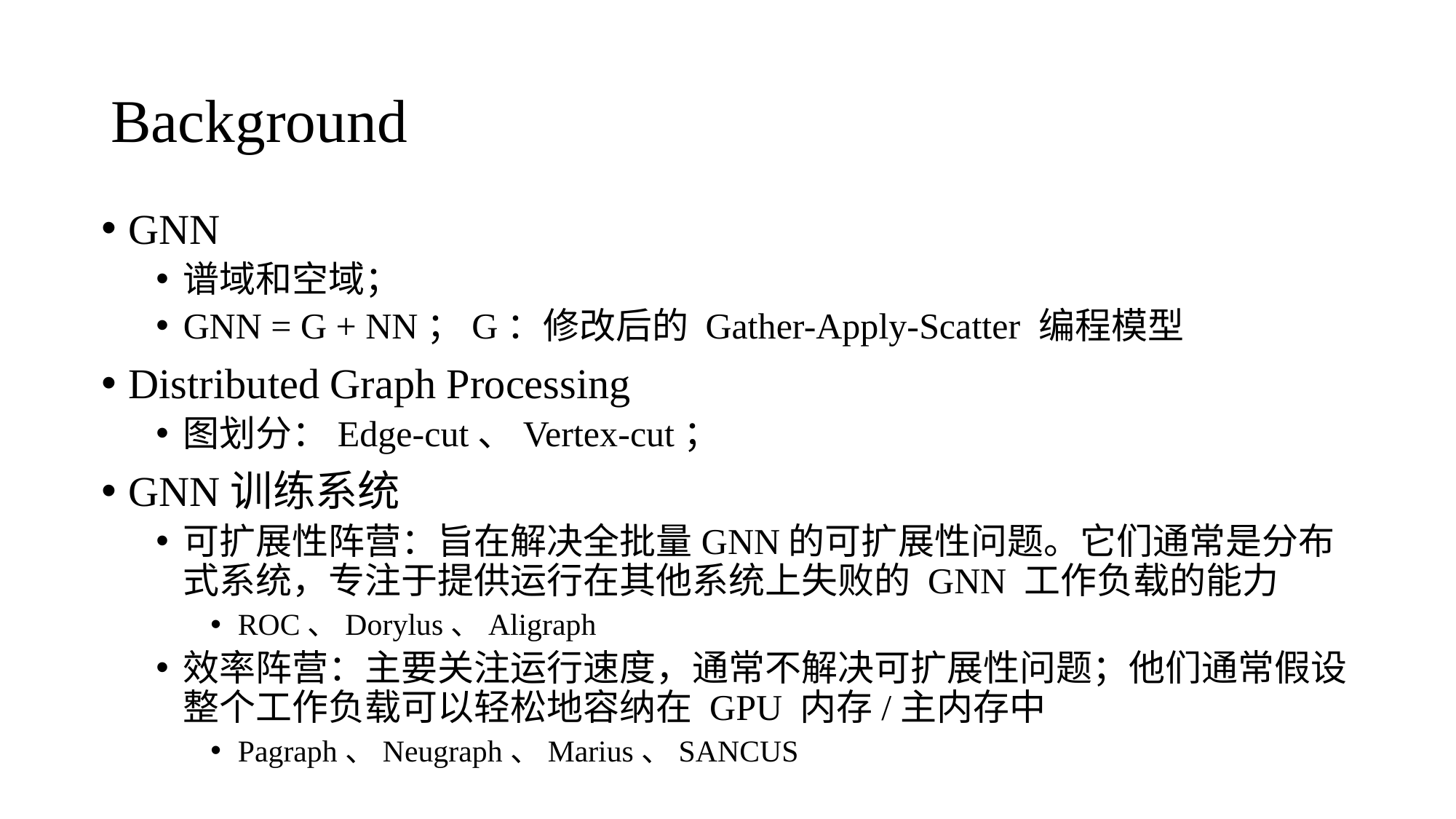

# Background
GNN
谱域和空域；
GNN = G + NN；G：修改后的 Gather-Apply-Scatter 编程模型
Distributed Graph Processing
图划分：Edge-cut、Vertex-cut；
GNN训练系统
可扩展性阵营：旨在解决全批量GNN的可扩展性问题。它们通常是分布式系统，专注于提供运行在其他系统上失败的 GNN 工作负载的能力
ROC、Dorylus、Aligraph
效率阵营：主要关注运行速度，通常不解决可扩展性问题；他们通常假设整个工作负载可以轻松地容纳在 GPU 内存/主内存中
Pagraph、Neugraph、Marius、SANCUS